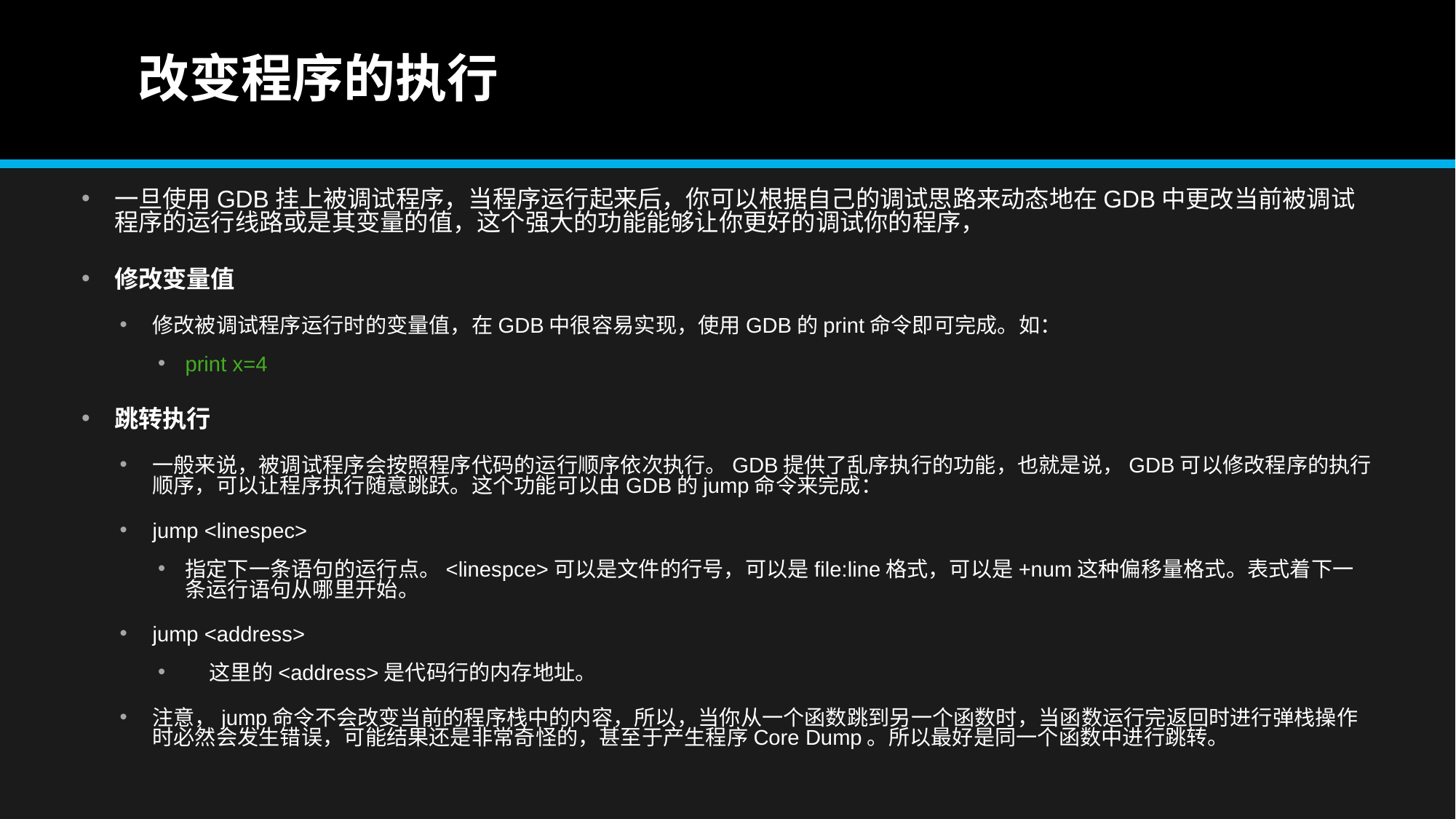

# 改变程序的执行
一旦使用GDB挂上被调试程序，当程序运行起来后，你可以根据自己的调试思路来动态地在GDB中更改当前被调试程序的运行线路或是其变量的值，这个强大的功能能够让你更好的调试你的程序，
修改变量值
修改被调试程序运行时的变量值，在GDB中很容易实现，使用GDB的print命令即可完成。如：
print x=4
跳转执行
一般来说，被调试程序会按照程序代码的运行顺序依次执行。GDB提供了乱序执行的功能，也就是说，GDB可以修改程序的执行顺序，可以让程序执行随意跳跃。这个功能可以由GDB的jump命令来完成：
jump <linespec>
指定下一条语句的运行点。<linespce>可以是文件的行号，可以是file:line格式，可以是+num这种偏移量格式。表式着下一条运行语句从哪里开始。
jump <address>
    这里的<address>是代码行的内存地址。
注意，jump命令不会改变当前的程序栈中的内容，所以，当你从一个函数跳到另一个函数时，当函数运行完返回时进行弹栈操作时必然会发生错误，可能结果还是非常奇怪的，甚至于产生程序Core Dump。所以最好是同一个函数中进行跳转。